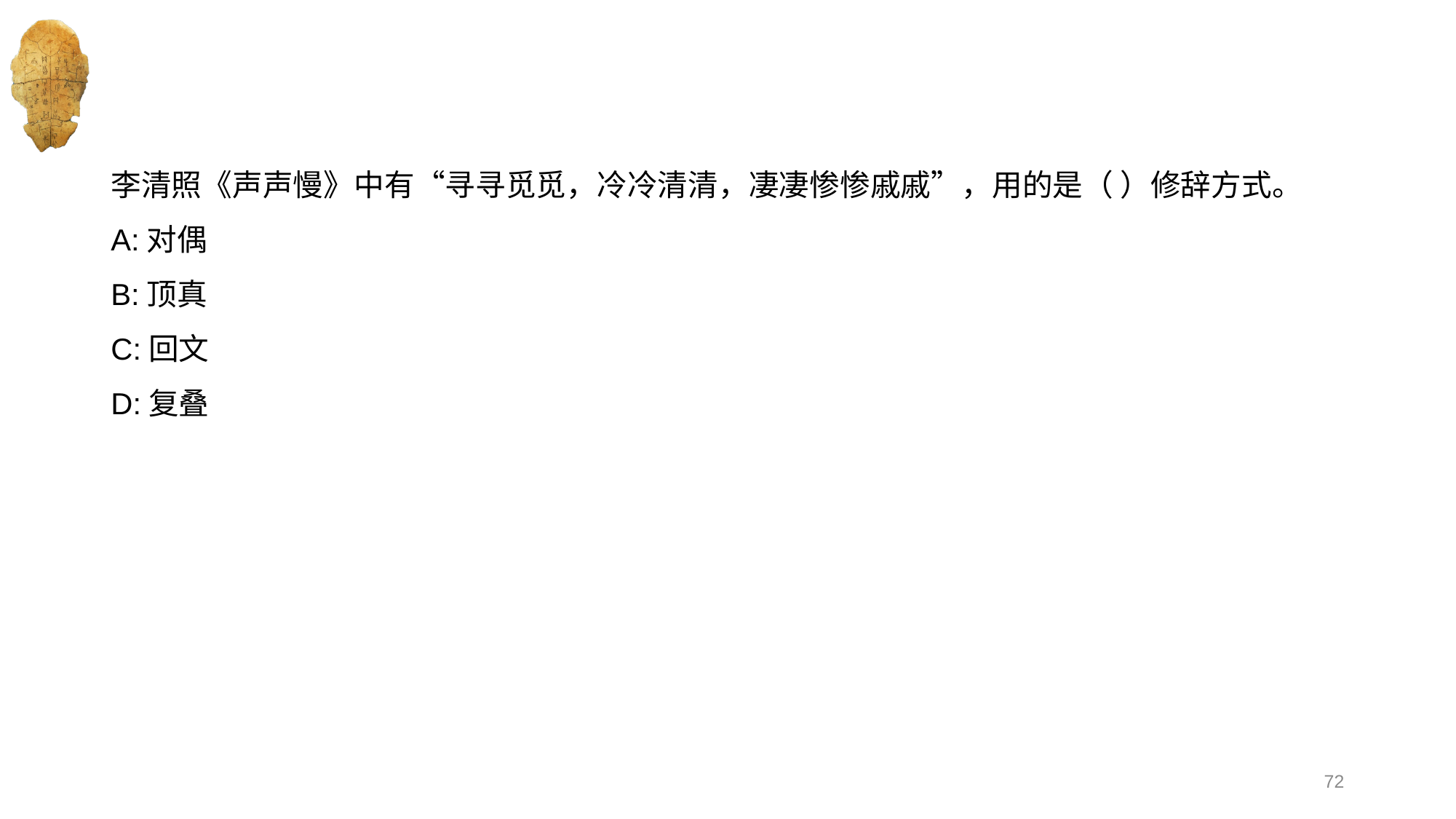

#
李清照《声声慢》中有“寻寻觅觅，冷冷清清，凄凄惨惨戚戚”，用的是（ ）修辞方式。
A:对偶
B:顶真
C:回文
D:复叠

72